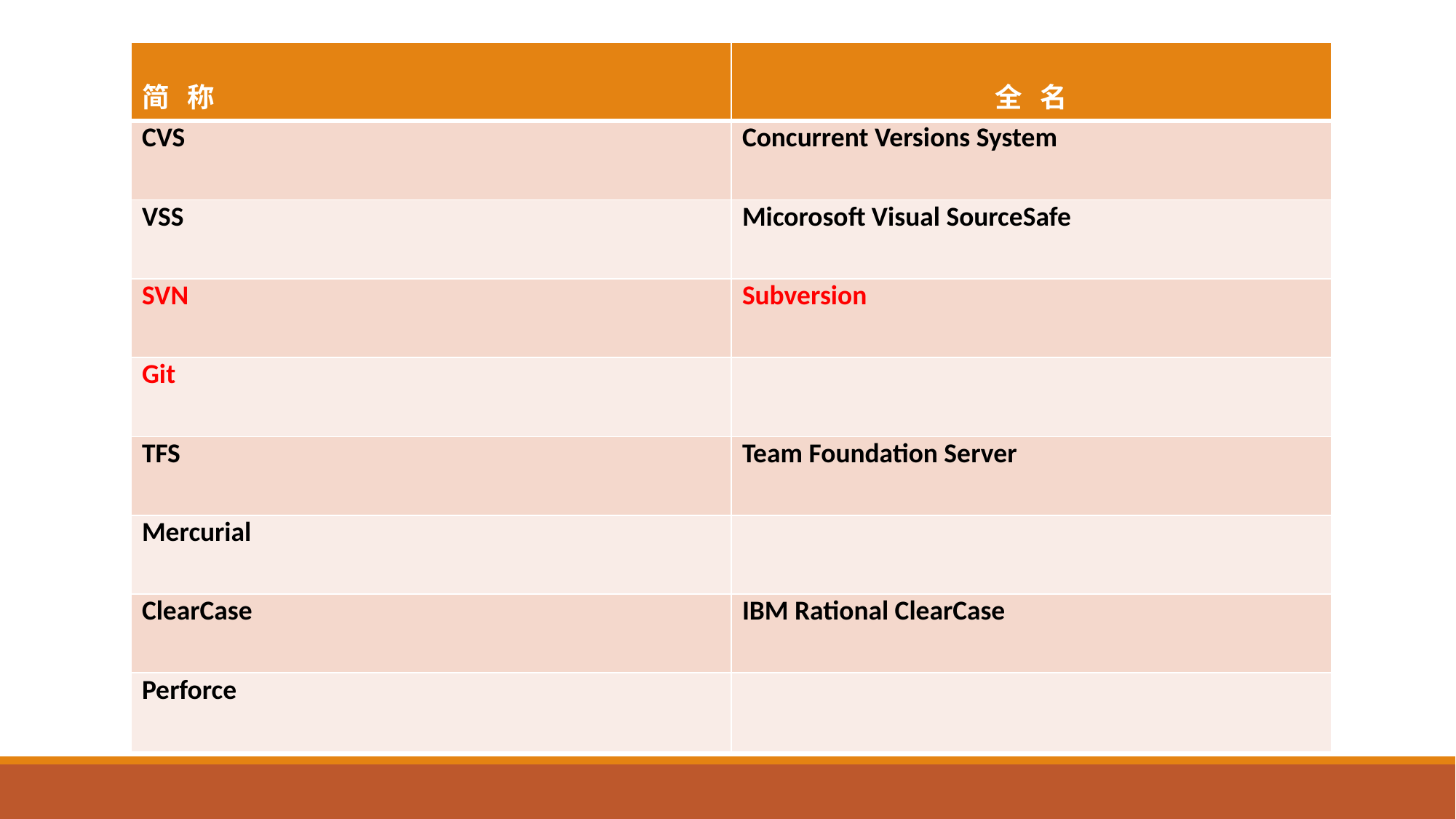

| 简 称 | 全 名 |
| --- | --- |
| CVS | Concurrent Versions System |
| VSS | Micorosoft Visual SourceSafe |
| SVN | Subversion |
| Git |  |
| TFS | Team Foundation Server |
| Mercurial |  |
| ClearCase | IBM Rational ClearCase |
| Perforce |  |